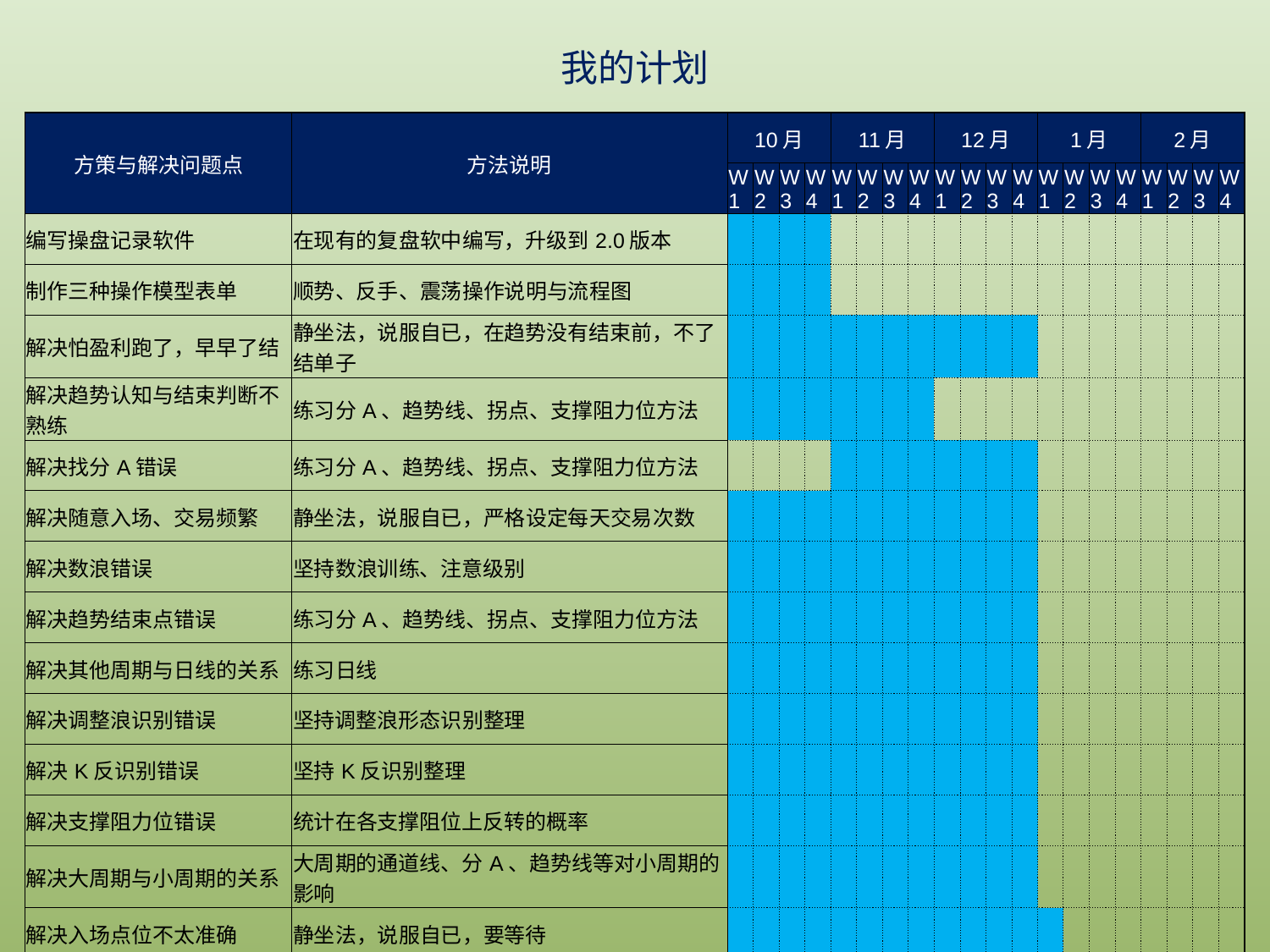

我的计划
| 方策与解决问题点 | 方法说明 | 10月 |  |  |  | 11月 |  |  |  | 12月 |  |  |  | 1月 |  |  |  | 2月 |  |  |  |
| --- | --- | --- | --- | --- | --- | --- | --- | --- | --- | --- | --- | --- | --- | --- | --- | --- | --- | --- | --- | --- | --- |
|  |  | W1 | W2 | W3 | W4 | W1 | W2 | W3 | W4 | W1 | W2 | W3 | W4 | W1 | W2 | W3 | W4 | W1 | W2 | W3 | W4 |
| 编写操盘记录软件 | 在现有的复盘软中编写，升级到2.0版本 |  |  |  |  |  |  |  |  |  |  |  |  |  |  |  |  |  |  |  |  |
| 制作三种操作模型表单 | 顺势、反手、震荡操作说明与流程图 |  |  |  |  |  |  |  |  |  |  |  |  |  |  |  |  |  |  |  |  |
| 解决怕盈利跑了，早早了结 | 静坐法，说服自已，在趋势没有结束前，不了结单子 |  |  |  |  |  |  |  |  |  |  |  |  |  |  |  |  |  |  |  |  |
| 解决趋势认知与结束判断不熟练 | 练习分A、趋势线、拐点、支撑阻力位方法 |  |  |  |  |  |  |  |  |  |  |  |  |  |  |  |  |  |  |  |  |
| 解决找分A错误 | 练习分A、趋势线、拐点、支撑阻力位方法 |  |  |  |  |  |  |  |  |  |  |  |  |  |  |  |  |  |  |  |  |
| 解决随意入场、交易频繁 | 静坐法，说服自已，严格设定每天交易次数 |  |  |  |  |  |  |  |  |  |  |  |  |  |  |  |  |  |  |  |  |
| 解决数浪错误 | 坚持数浪训练、注意级别 |  |  |  |  |  |  |  |  |  |  |  |  |  |  |  |  |  |  |  |  |
| 解决趋势结束点错误 | 练习分A、趋势线、拐点、支撑阻力位方法 |  |  |  |  |  |  |  |  |  |  |  |  |  |  |  |  |  |  |  |  |
| 解决其他周期与日线的关系 | 练习日线 |  |  |  |  |  |  |  |  |  |  |  |  |  |  |  |  |  |  |  |  |
| 解决调整浪识别错误 | 坚持调整浪形态识别整理 |  |  |  |  |  |  |  |  |  |  |  |  |  |  |  |  |  |  |  |  |
| 解决K反识别错误 | 坚持K反识别整理 |  |  |  |  |  |  |  |  |  |  |  |  |  |  |  |  |  |  |  |  |
| 解决支撑阻力位错误 | 统计在各支撑阻位上反转的概率 |  |  |  |  |  |  |  |  |  |  |  |  |  |  |  |  |  |  |  |  |
| 解决大周期与小周期的关系 | 大周期的通道线、分A、趋势线等对小周期的影响 |  |  |  |  |  |  |  |  |  |  |  |  |  |  |  |  |  |  |  |  |
| 解决入场点位不太准确 | 静坐法，说服自已，要等待 |  |  |  |  |  |  |  |  |  |  |  |  |  |  |  |  |  |  |  |  |